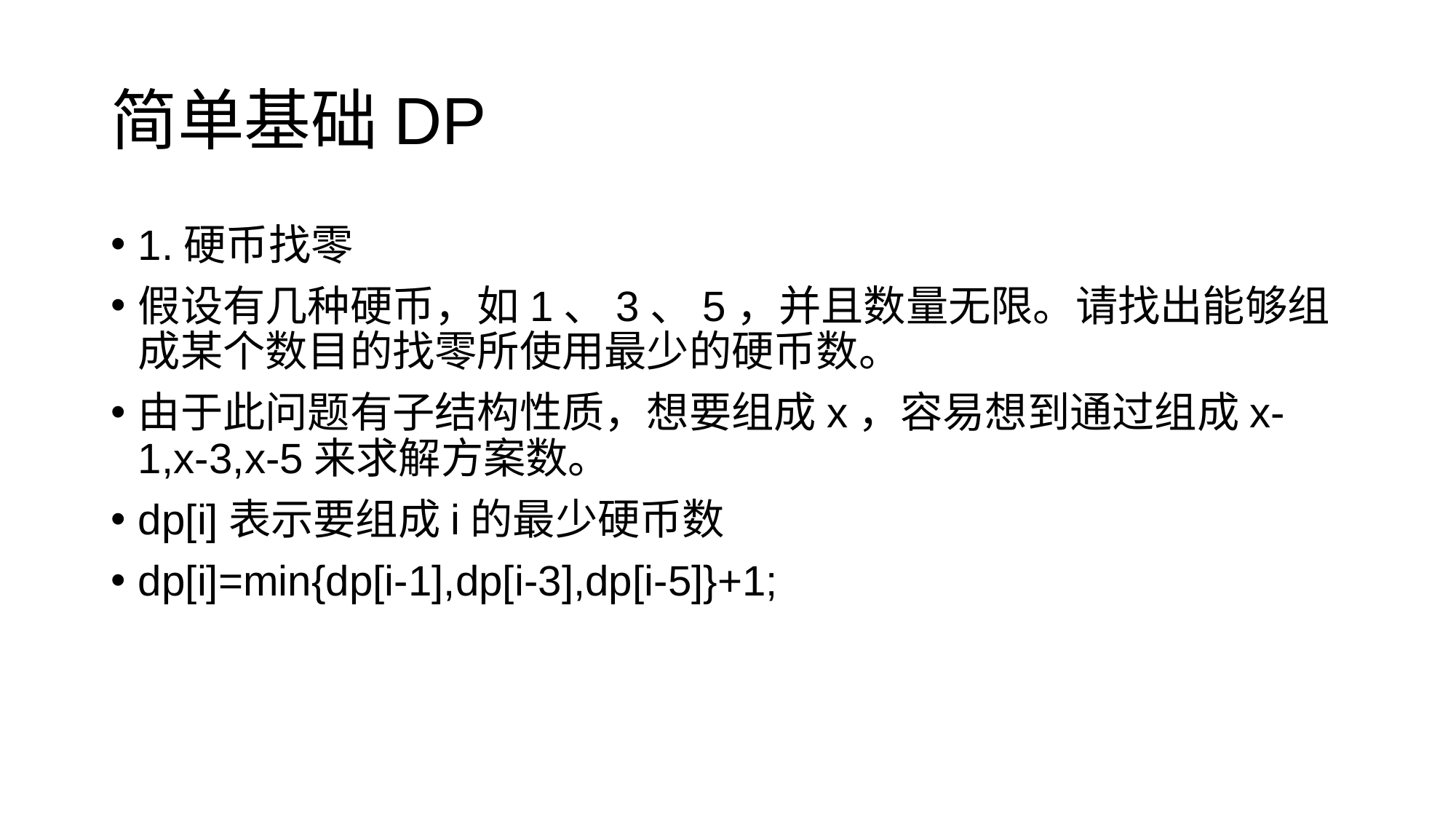

# 简单基础DP
1.硬币找零
假设有几种硬币，如1、3、5，并且数量无限。请找出能够组成某个数目的找零所使用最少的硬币数。
由于此问题有子结构性质，想要组成x，容易想到通过组成x-1,x-3,x-5来求解方案数。
dp[i]表示要组成i的最少硬币数
dp[i]=min{dp[i-1],dp[i-3],dp[i-5]}+1;